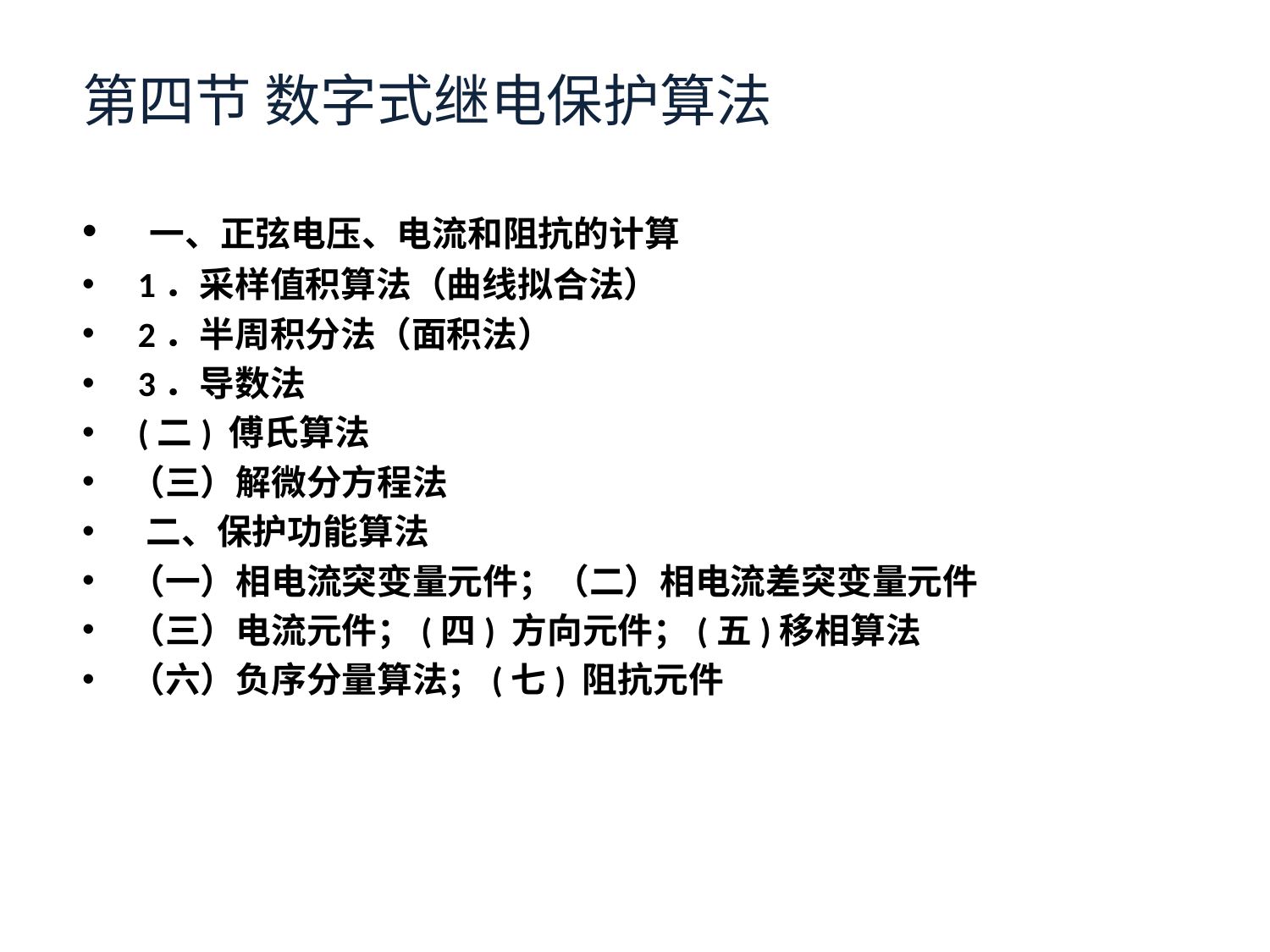

# 第四节 数字式继电保护算法
 一、正弦电压、电流和阻抗的计算
 1．采样值积算法（曲线拟合法）
 2．半周积分法（面积法）
 3．导数法
 (二) 傅氏算法
（三）解微分方程法
 二、保护功能算法
（一）相电流突变量元件；（二）相电流差突变量元件
（三）电流元件；(四) 方向元件；(五)移相算法
（六）负序分量算法；(七) 阻抗元件